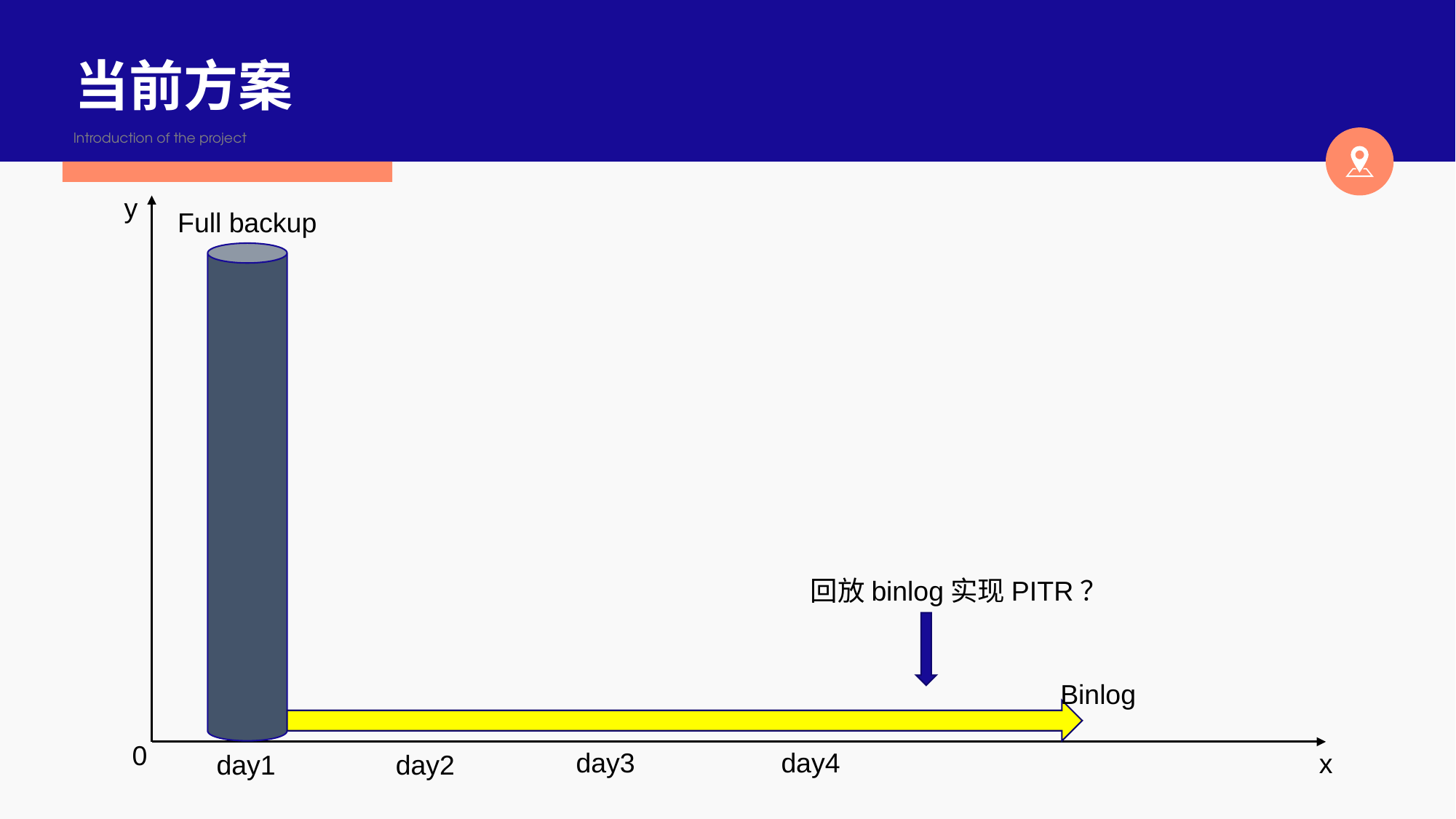

当前方案
Introduction of the project

y
0
x
Full backup

day1
回放binlog实现PITR？

Binlog

day3
day4
day2